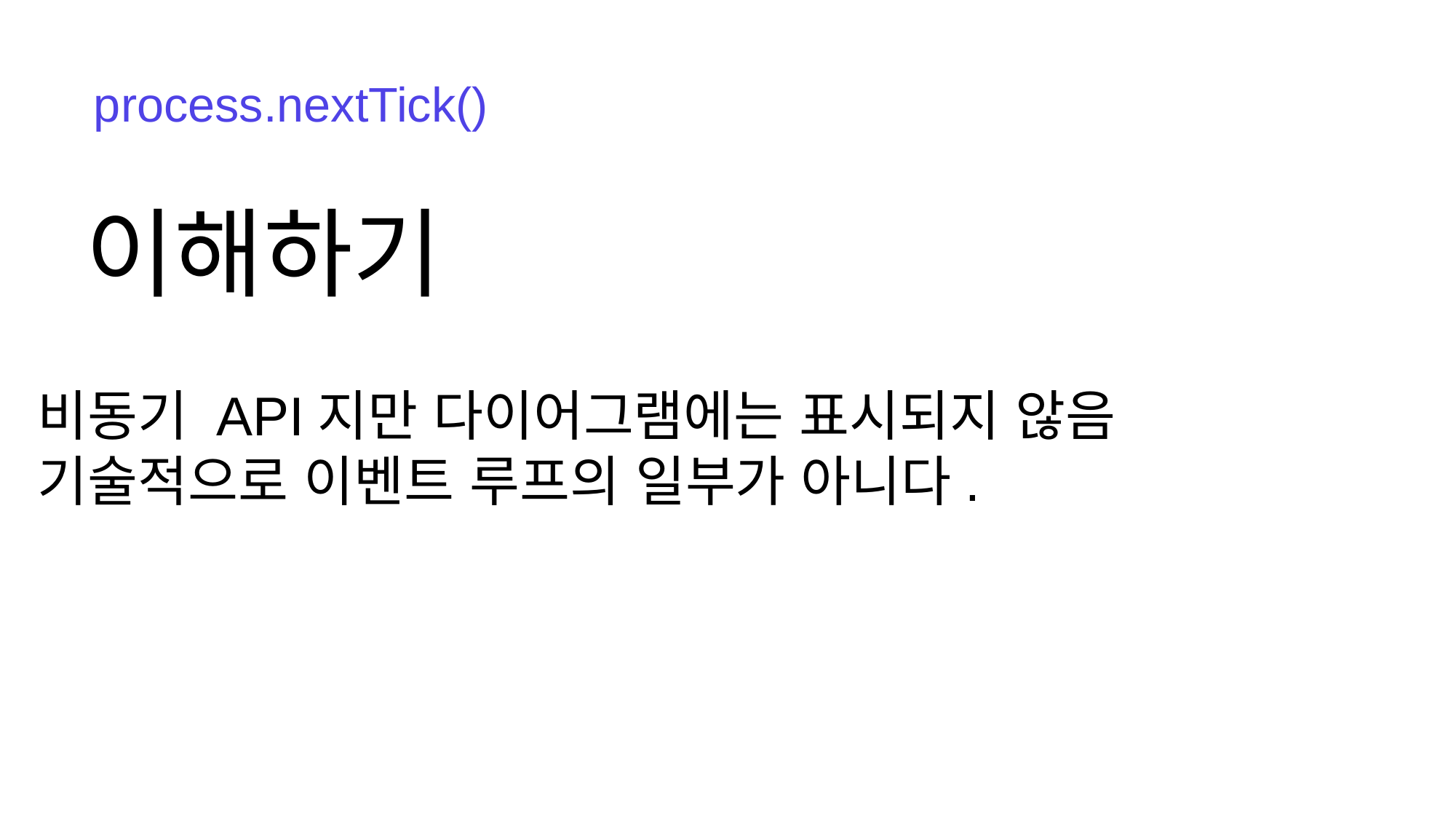

process.nextTick()
이해하기
비동기 API지만 다이어그램에는 표시되지 않음
기술적으로 이벤트 루프의 일부가 아니다.